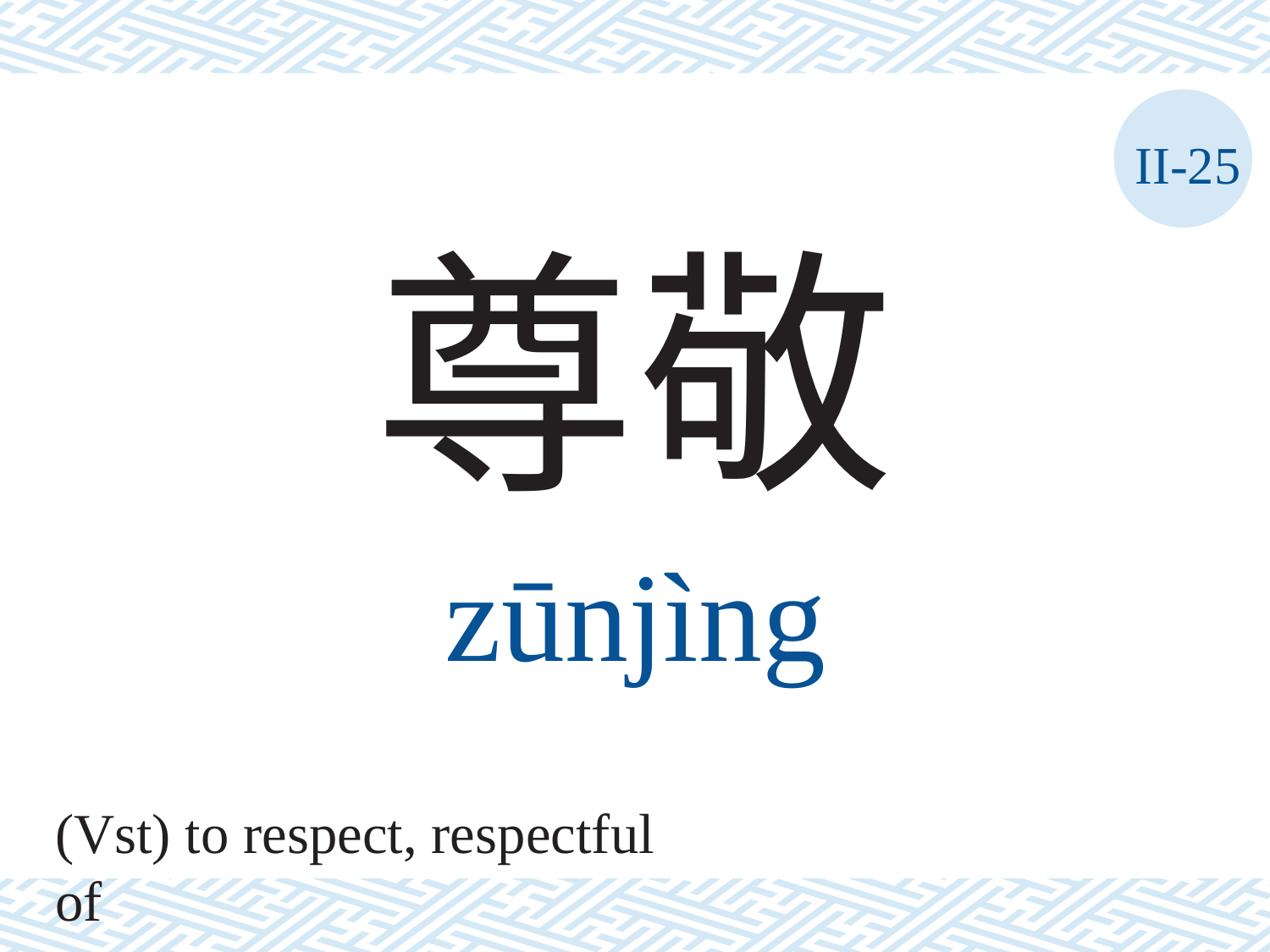

II-25
尊敬
zūnjìng
(Vst) to respect, respectful of